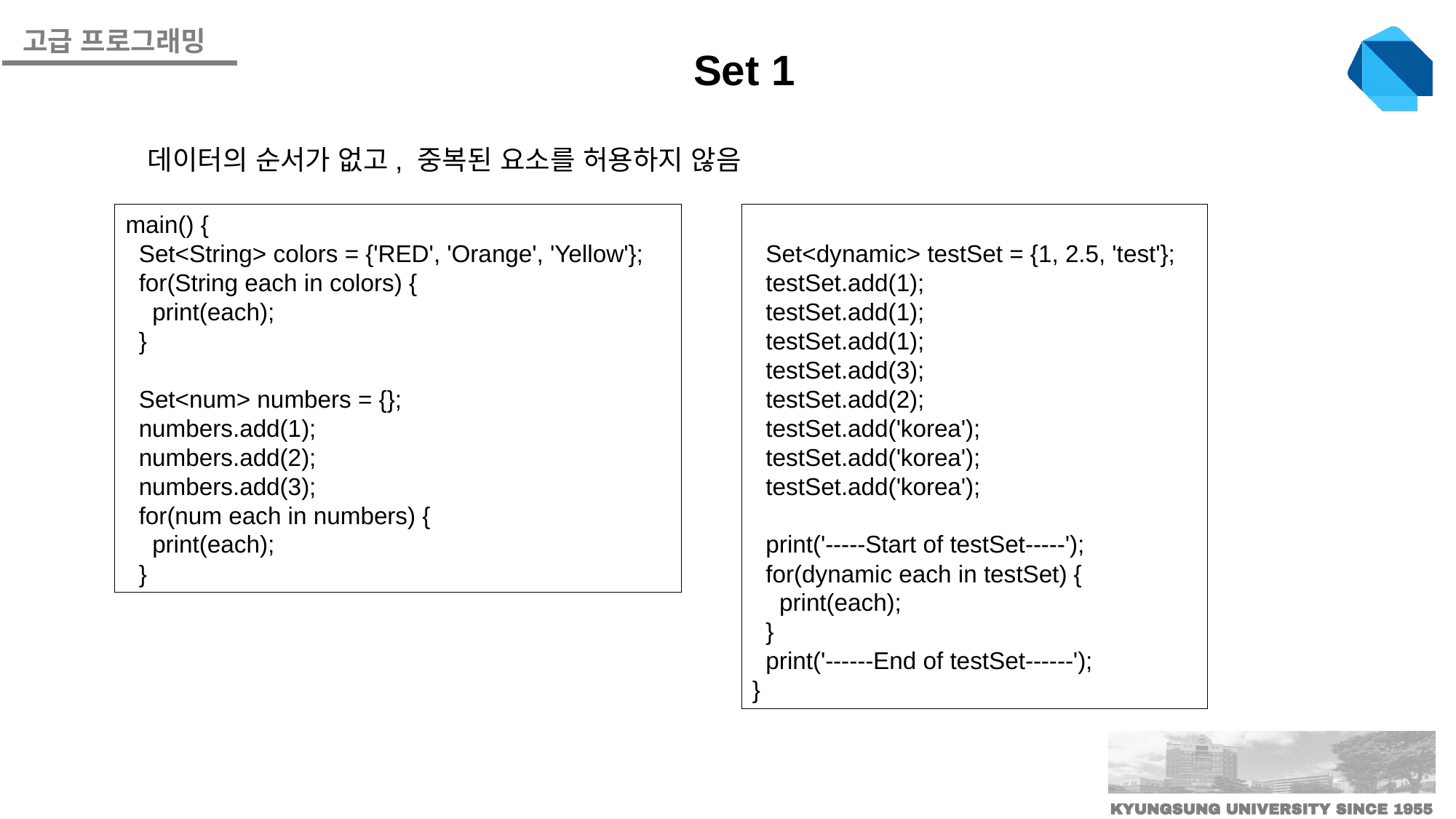

Set 1
데이터의 순서가 없고, 중복된 요소를 허용하지 않음
main() {
  Set<String> colors = {'RED', 'Orange', 'Yellow'};
  for(String each in colors) {
    print(each);
  }

  Set<num> numbers = {};
  numbers.add(1);
  numbers.add(2);
  numbers.add(3);
  for(num each in numbers) {
    print(each);
  }

  Set<dynamic> testSet = {1, 2.5, 'test'};
  testSet.add(1);
  testSet.add(1);
  testSet.add(1);
  testSet.add(3);
  testSet.add(2);
  testSet.add('korea');
  testSet.add('korea');
  testSet.add('korea');

  print('-----Start of testSet-----');
  for(dynamic each in testSet) {
    print(each);
  }
  print('------End of testSet------');
}